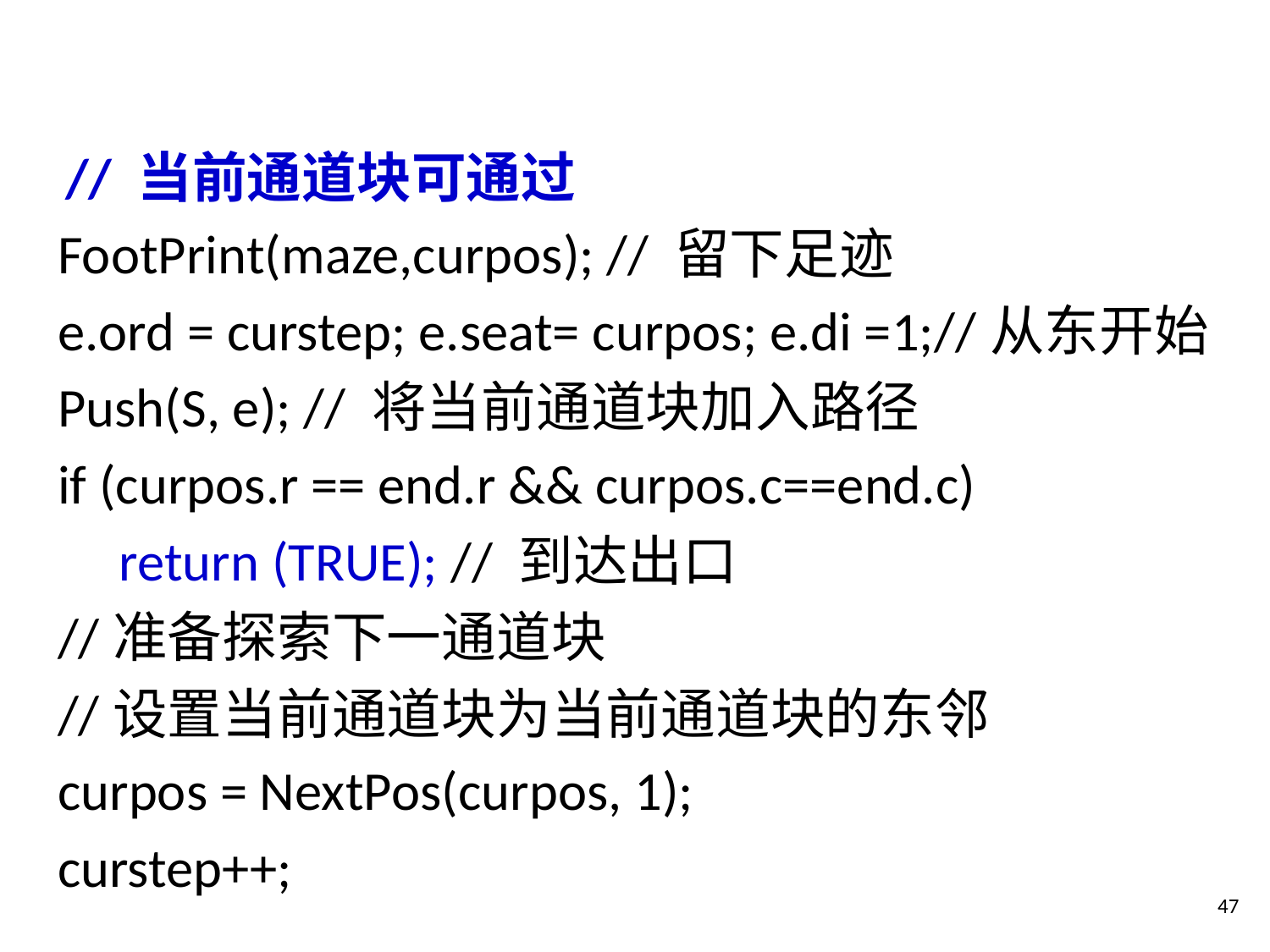

#
// 当前通道块可通过
FootPrint(maze,curpos); // 留下足迹
e.ord = curstep; e.seat= curpos; e.di =1;//从东开始
Push(S, e); // 将当前通道块加入路径
if (curpos.r == end.r && curpos.c==end.c)
return (TRUE); // 到达出口
//准备探索下一通道块
//设置当前通道块为当前通道块的东邻
curpos = NextPos(curpos, 1);
curstep++;

47